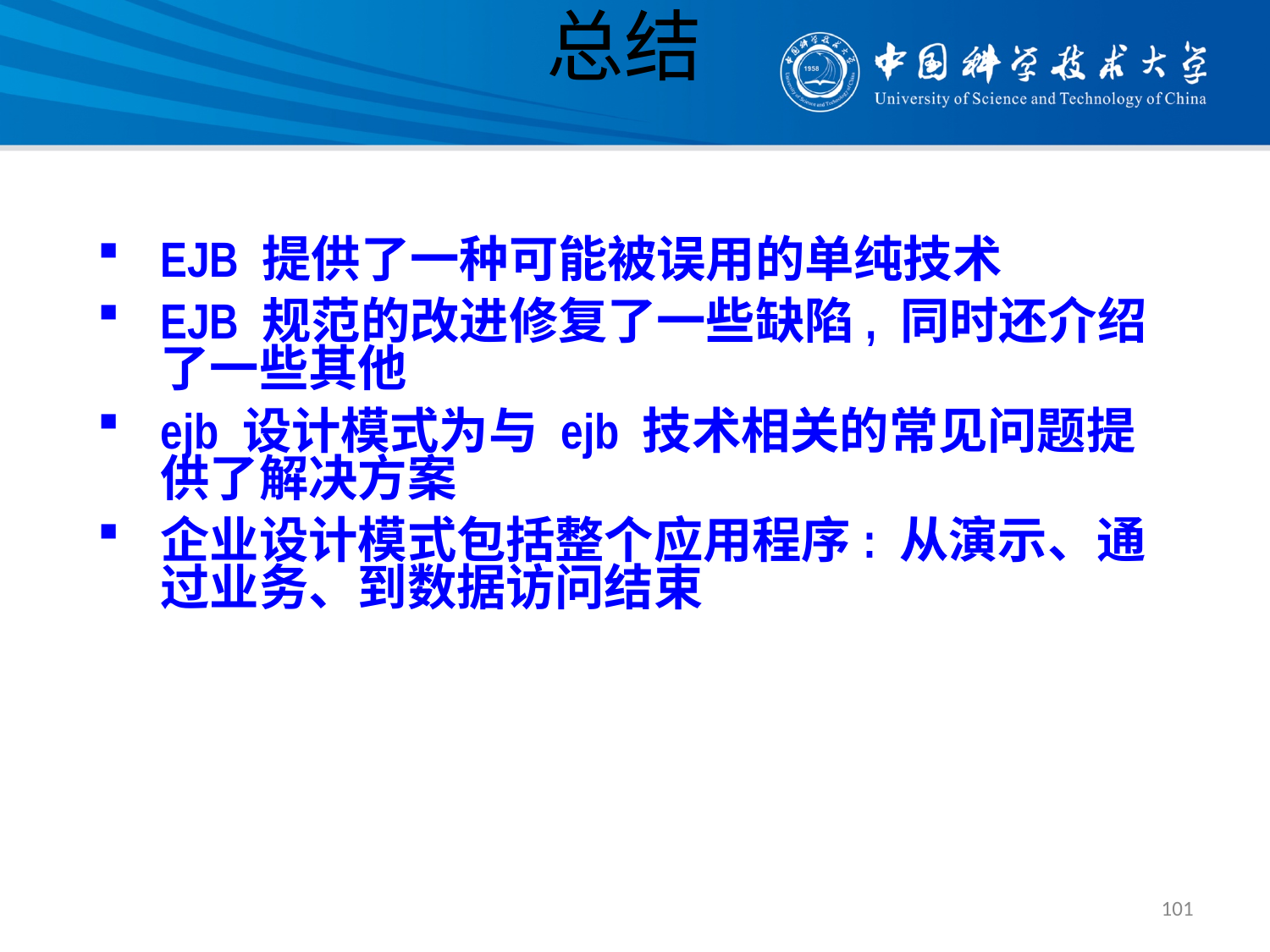

# 总结
EJB 提供了一种可能被误用的单纯技术
EJB 规范的改进修复了一些缺陷, 同时还介绍了一些其他
ejb 设计模式为与 ejb 技术相关的常见问题提供了解决方案
企业设计模式包括整个应用程序: 从演示、通过业务、到数据访问结束
101